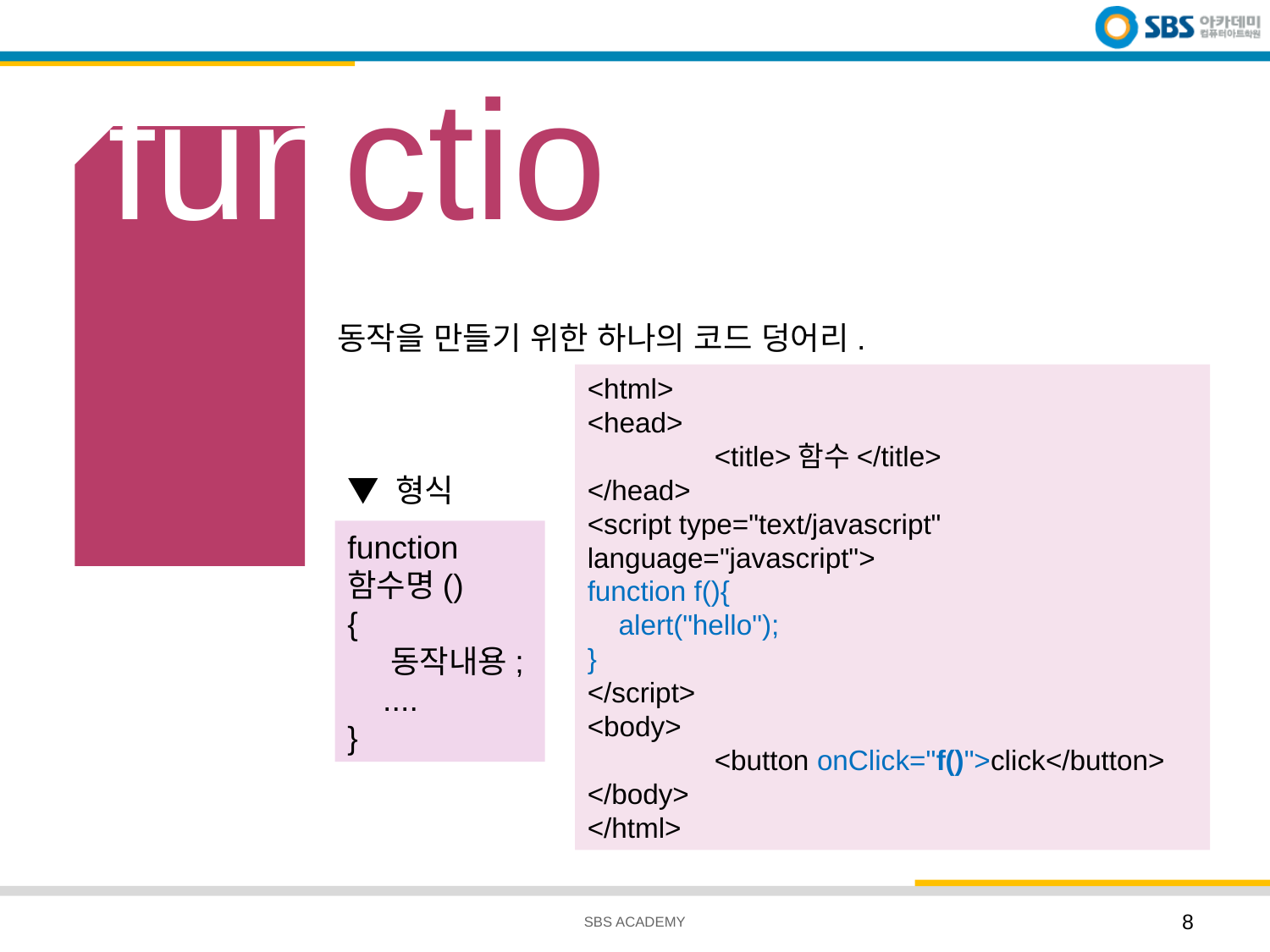

# function

동작을 만들기 위한 하나의 코드 덩어리.

<html>
<head>
	<title>함수</title>
</head>
<script type="text/javascript" language="javascript">
function f(){
    alert("hello");
}
</script>
<body>
	<button onClick="f()">click</button>
</body>
</html>
▼ 형식
function 함수명()
{
    동작내용;
    ....
}
SBS ACADEMY
8